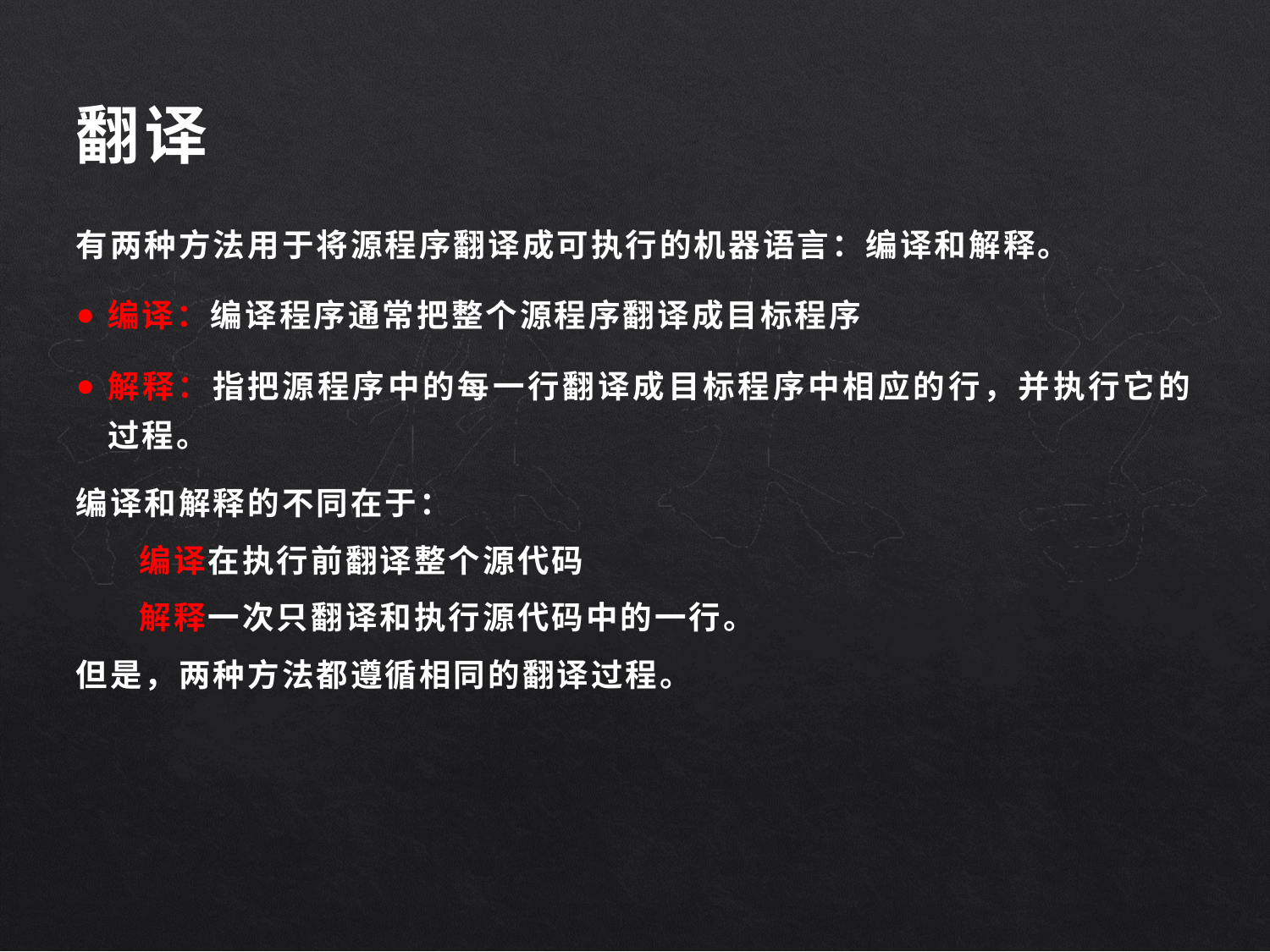

# 翻译
有两种方法用于将源程序翻译成可执行的机器语言：编译和解释。
编译：编译程序通常把整个源程序翻译成目标程序
解释：指把源程序中的每一行翻译成目标程序中相应的行，并执行它的过程。
编译和解释的不同在于：
编译在执行前翻译整个源代码
解释一次只翻译和执行源代码中的一行。
但是，两种方法都遵循相同的翻译过程。
21